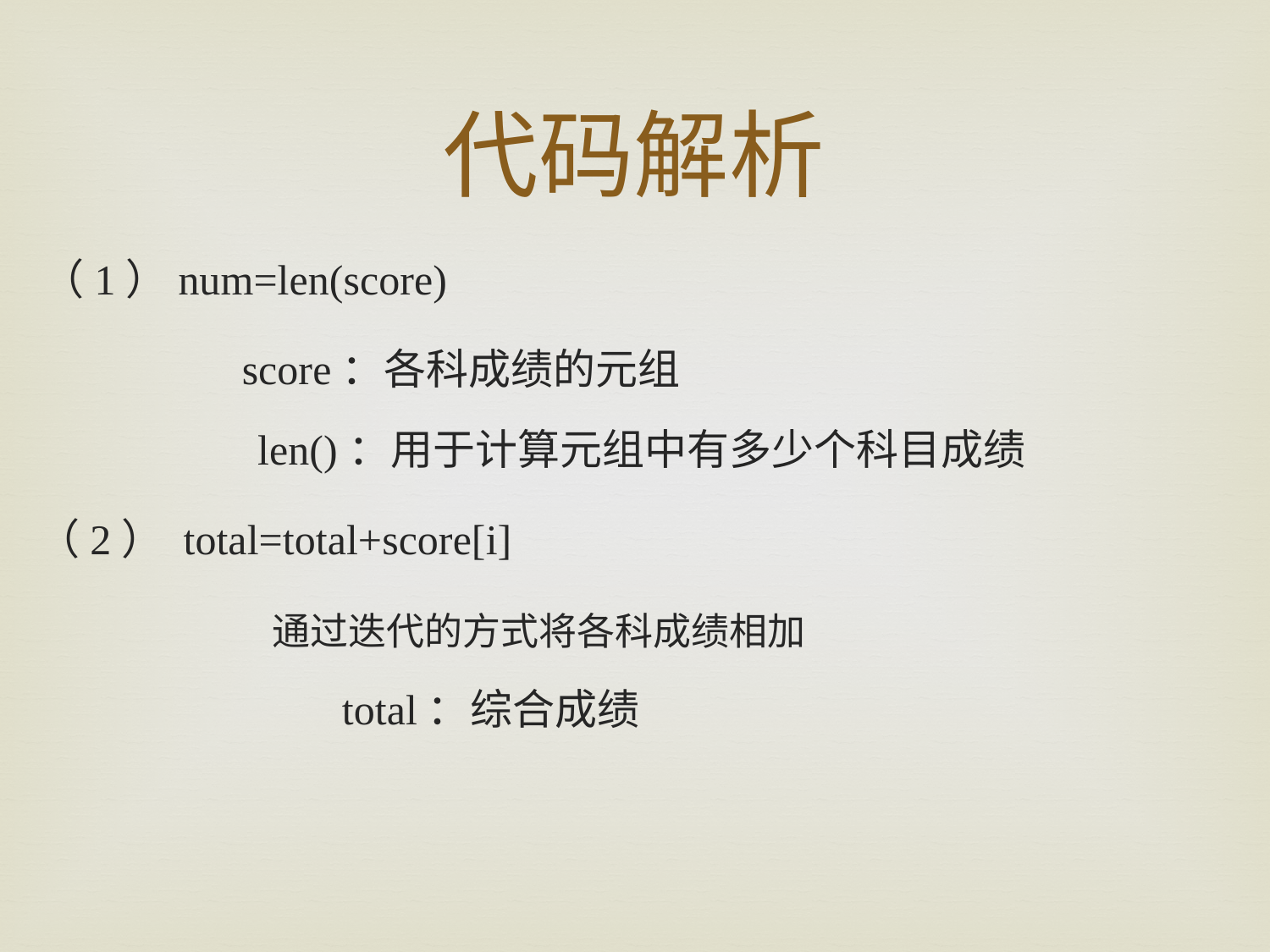

# 代码解析
（1）num=len(score)
score：各科成绩的元组
len()：用于计算元组中有多少个科目成绩
（2） total=total+score[i]
通过迭代的方式将各科成绩相加
total：综合成绩